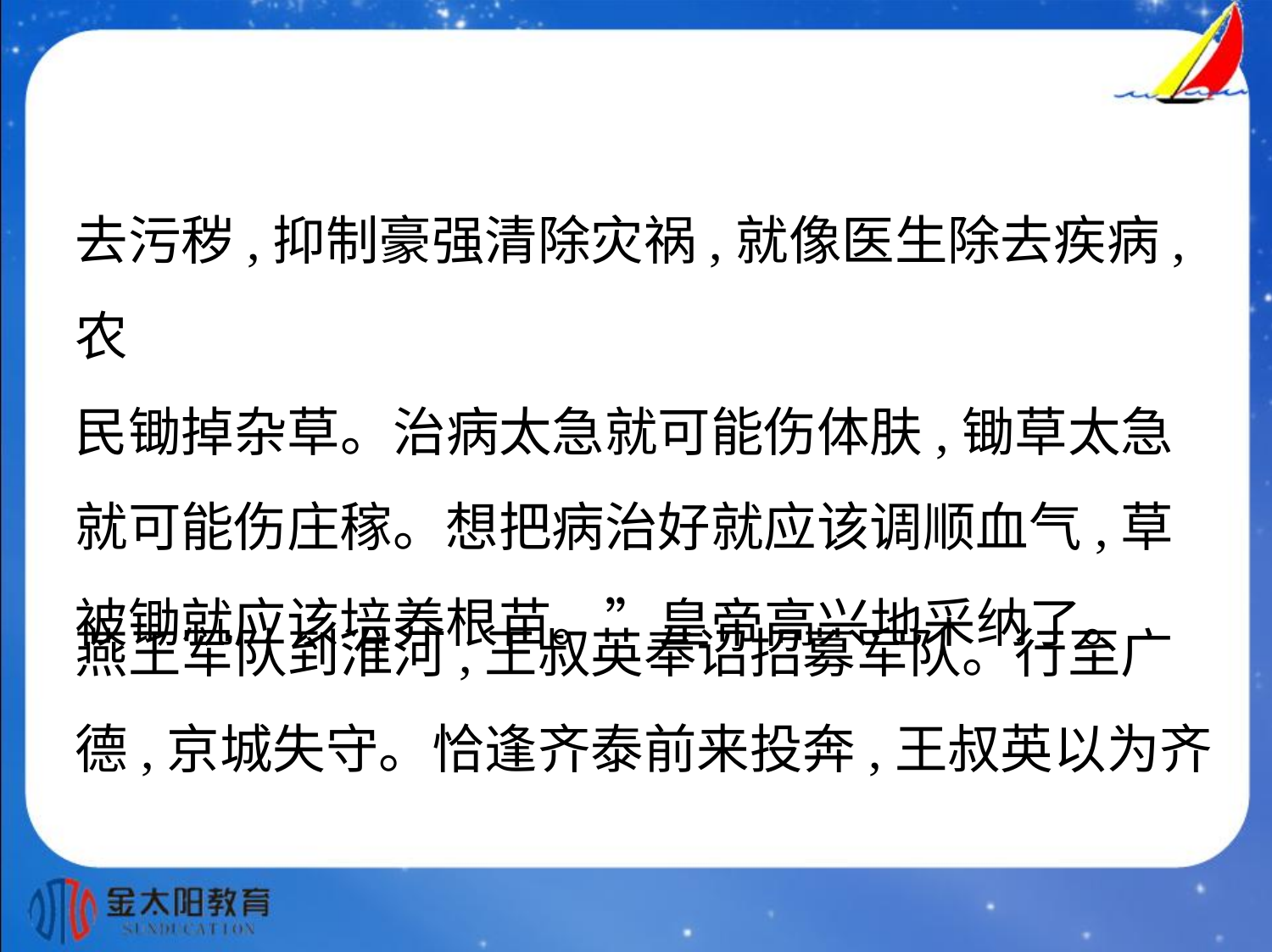

去污秽,抑制豪强清除灾祸,就像医生除去疾病,农
民锄掉杂草。治病太急就可能伤体肤,锄草太急
就可能伤庄稼。想把病治好就应该调顺血气,草
被锄就应该培养根苗。”皇帝高兴地采纳了。
燕王军队到淮河,王叔英奉诏招募军队。行至广
德,京城失守。恰逢齐泰前来投奔,王叔英以为齐